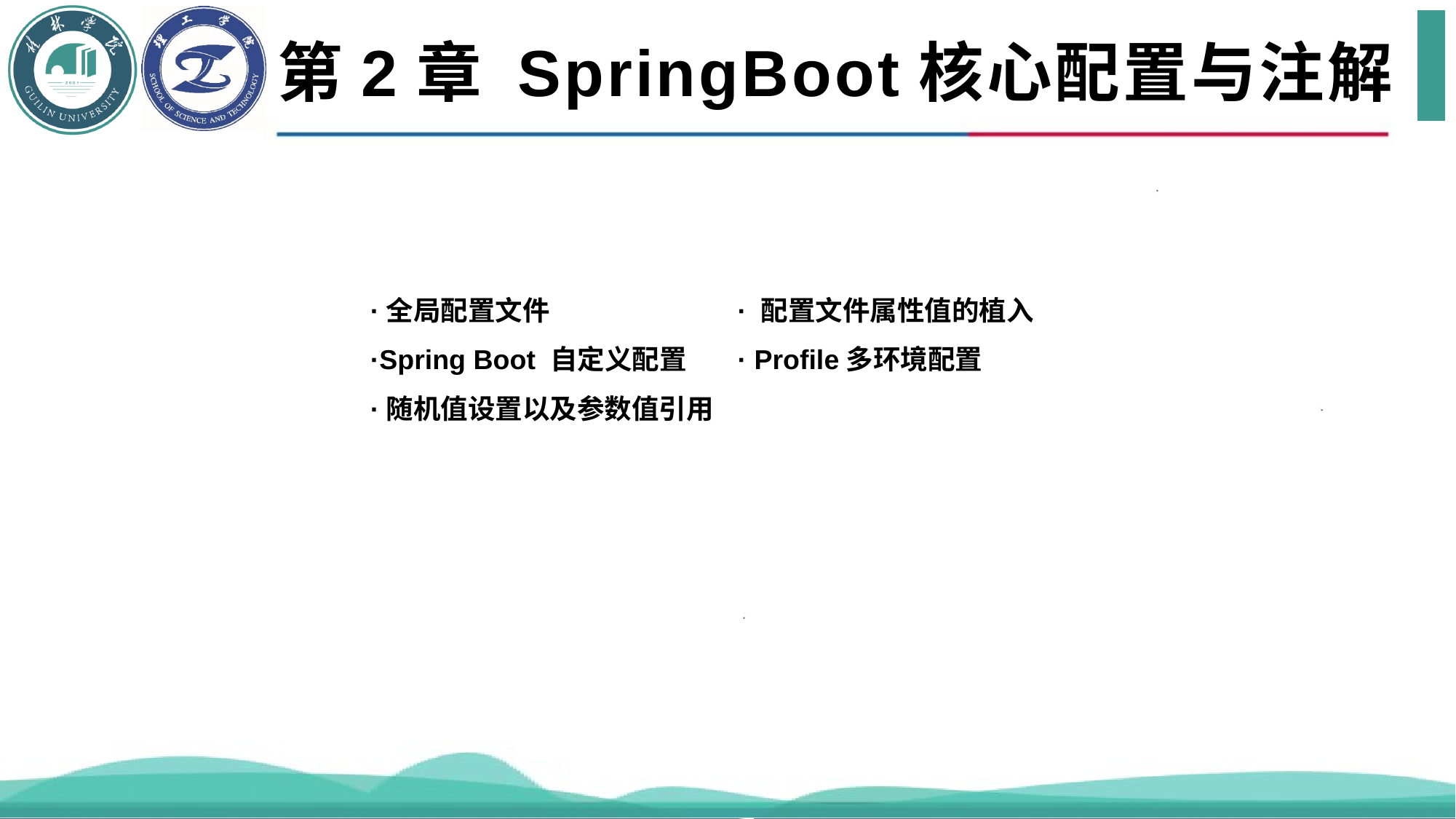

# 第2章 SpringBoot核心配置与注解
·全局配置文件
·Spring Boot 自定义配置
·随机值设置以及参数值引用
· 配置文件属性值的植入
· Profile多环境配置